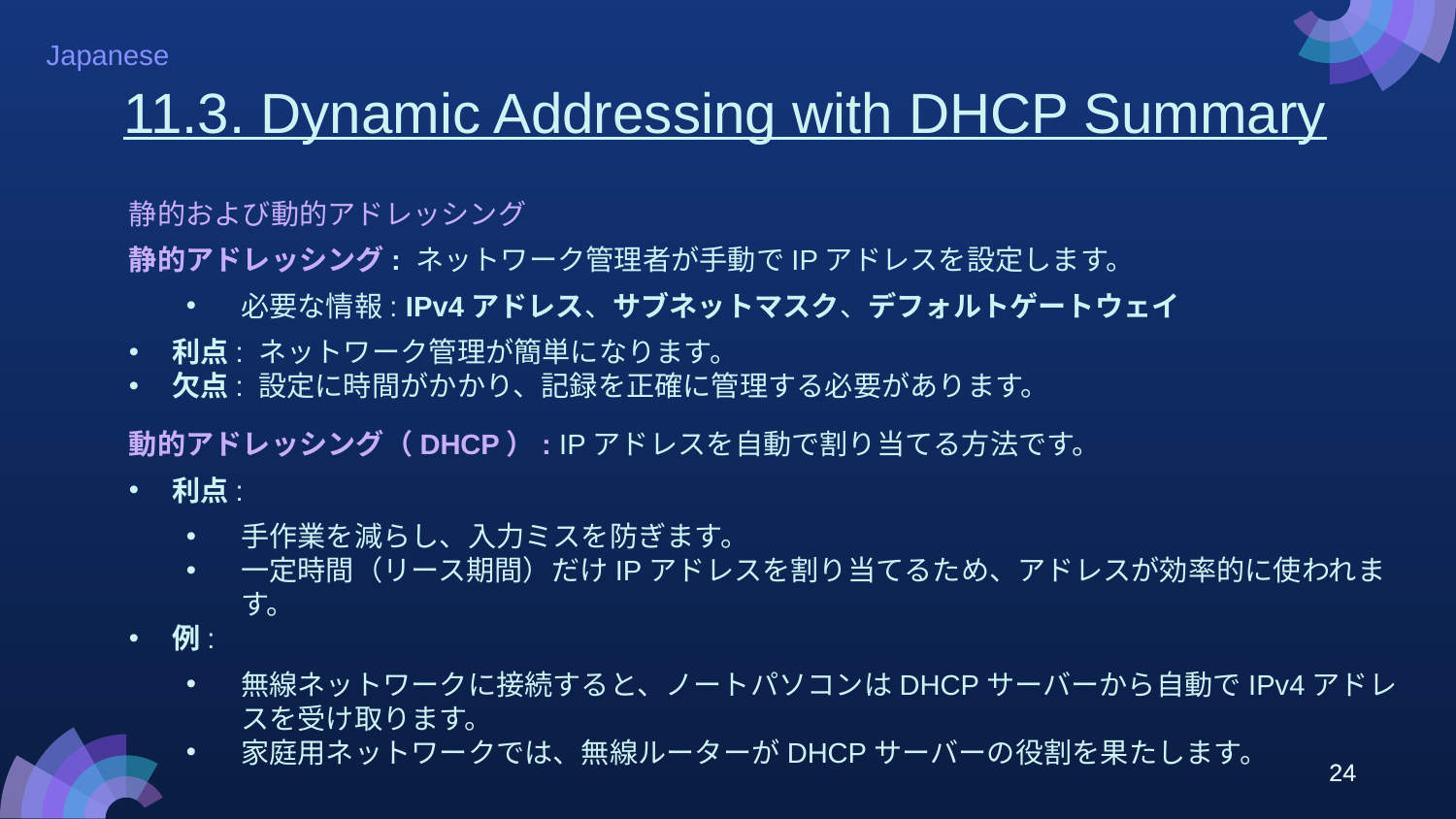

# 11.3. Dynamic Addressing with DHCP Summary
静的および動的アドレッシング
静的アドレッシング: ネットワーク管理者が手動でIPアドレスを設定します。
必要な情報: IPv4アドレス、サブネットマスク、デフォルトゲートウェイ
利点: ネットワーク管理が簡単になります。
欠点: 設定に時間がかかり、記録を正確に管理する必要があります。
動的アドレッシング（DHCP）: IPアドレスを自動で割り当てる方法です。
利点:
手作業を減らし、入力ミスを防ぎます。
一定時間（リース期間）だけIPアドレスを割り当てるため、アドレスが効率的に使われます。
例:
無線ネットワークに接続すると、ノートパソコンはDHCPサーバーから自動でIPv4アドレスを受け取ります。
家庭用ネットワークでは、無線ルーターがDHCPサーバーの役割を果たします。